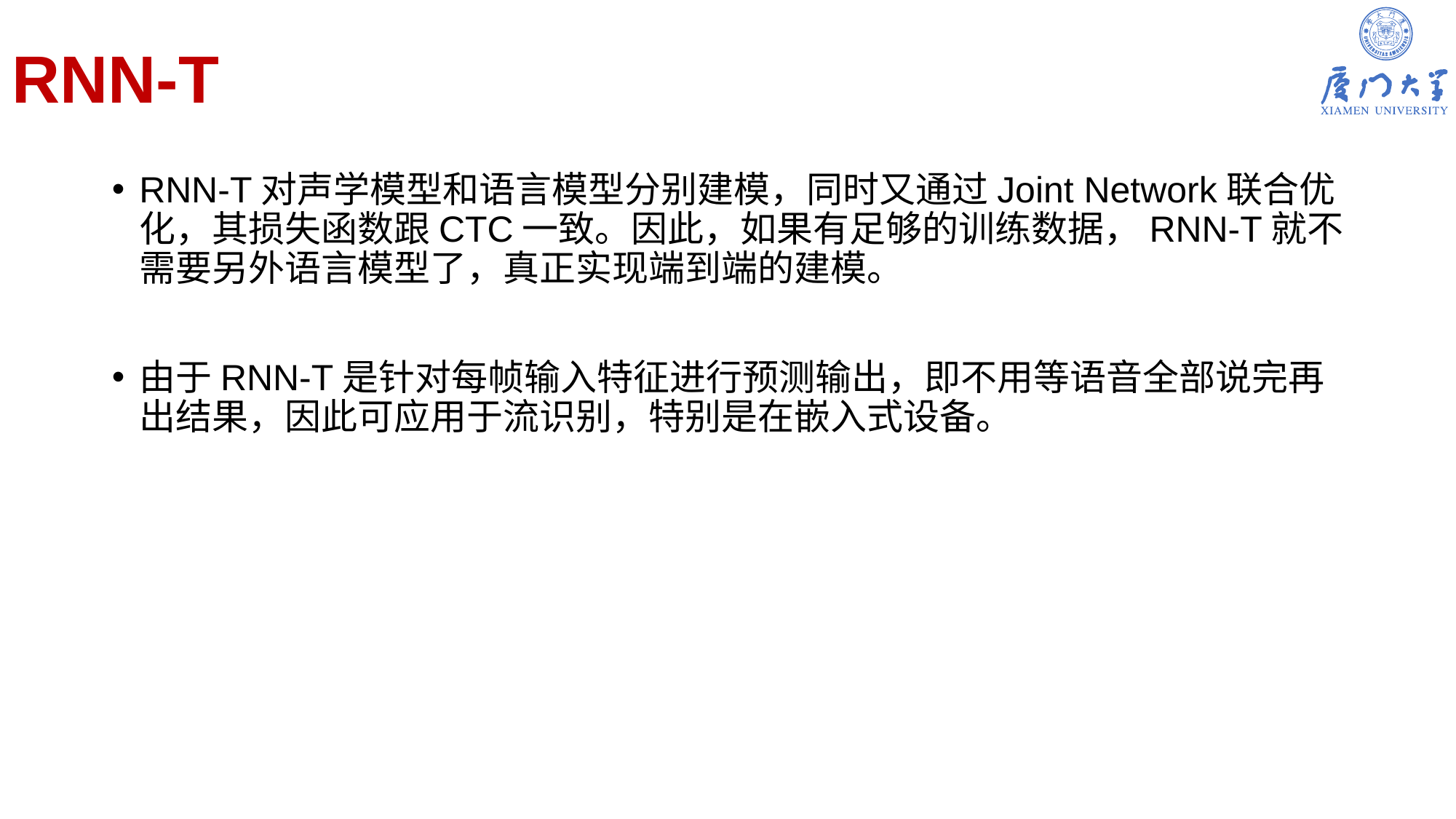

# RNN-T
RNN-T对声学模型和语言模型分别建模，同时又通过Joint Network联合优化，其损失函数跟CTC一致。因此，如果有足够的训练数据，RNN-T就不需要另外语言模型了，真正实现端到端的建模。

由于RNN-T是针对每帧输入特征进行预测输出，即不用等语音全部说完再出结果，因此可应用于流识别，特别是在嵌入式设备。